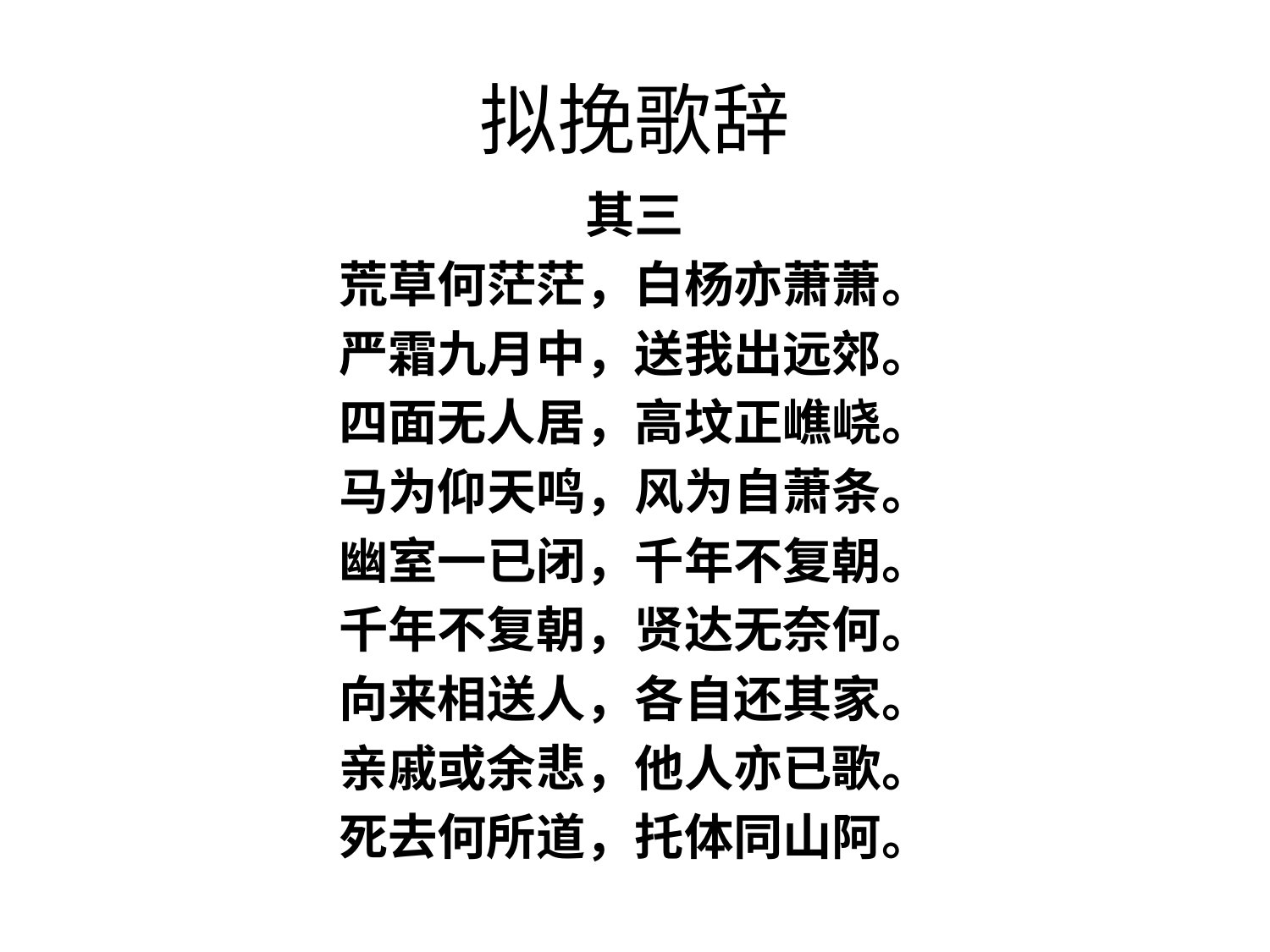

# 拟挽歌辞
其三
荒草何茫茫，白杨亦萧萧。
严霜九月中，送我出远郊。
四面无人居，高坟正嶕峣。
马为仰天鸣，风为自萧条。
幽室一已闭，千年不复朝。
千年不复朝，贤达无奈何。
向来相送人，各自还其家。
亲戚或余悲，他人亦已歌。
死去何所道，托体同山阿。